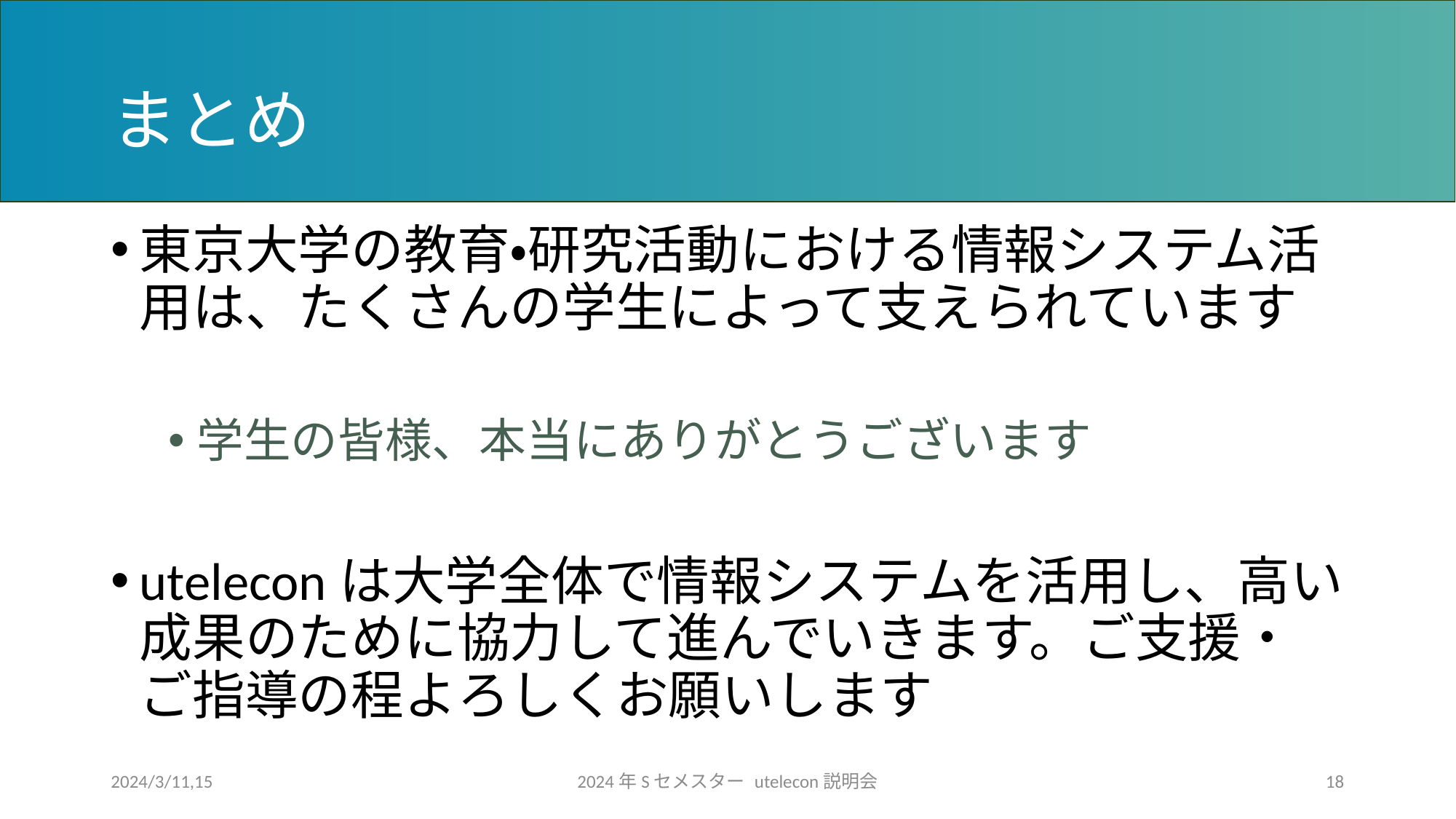

# まとめ
東京大学の教育・研究活動における情報システム活用は、たくさんの学生によって支えられています

学生の皆様、本当にありがとうございます

uteleconは大学全体で情報システムを活用し、高い成果のために協力して進んでいきます。ご支援・ご指導の程よろしくお願いします
2024/3/11,15
2024年Sセメスター utelecon説明会
18